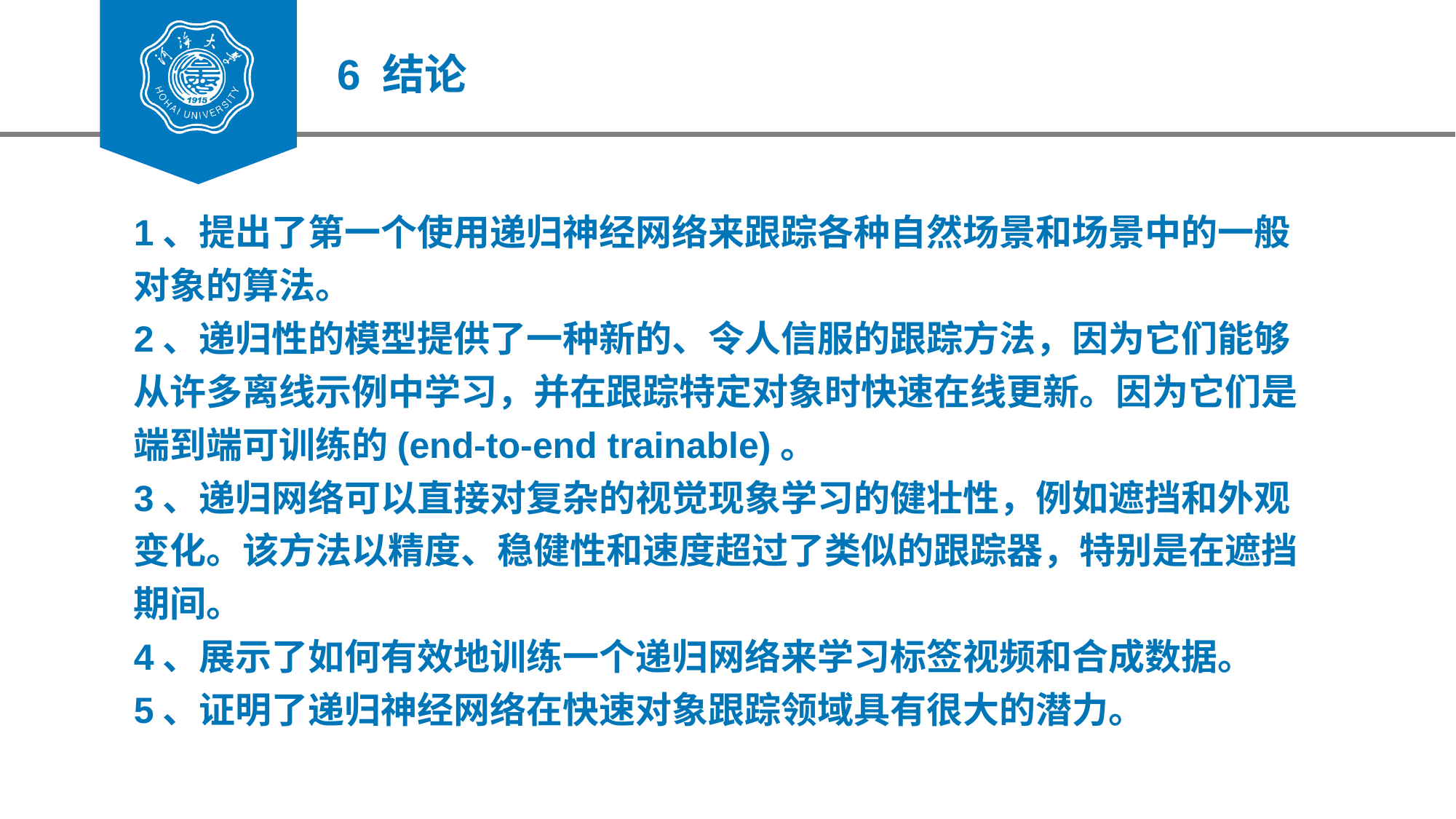

6 结论
1、提出了第一个使用递归神经网络来跟踪各种自然场景和场景中的一般对象的算法。
2、递归性的模型提供了一种新的、令人信服的跟踪方法，因为它们能够从许多离线示例中学习，并在跟踪特定对象时快速在线更新。因为它们是端到端可训练的(end-to-end trainable)。
3、递归网络可以直接对复杂的视觉现象学习的健壮性，例如遮挡和外观变化。该方法以精度、稳健性和速度超过了类似的跟踪器，特别是在遮挡期间。
4、展示了如何有效地训练一个递归网络来学习标签视频和合成数据。
5、证明了递归神经网络在快速对象跟踪领域具有很大的潜力。